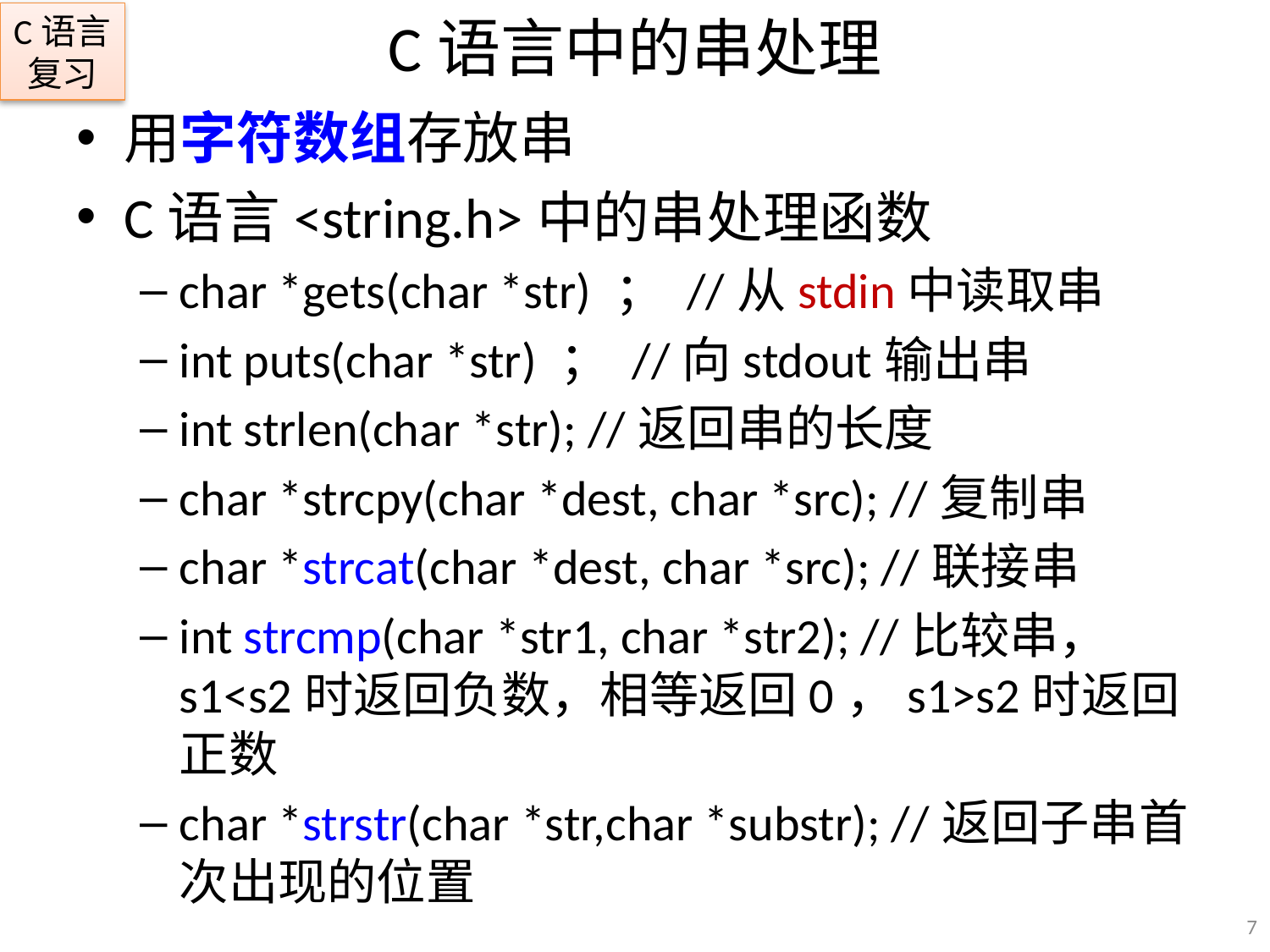

# C语言中的串处理
C语言复习
用字符数组存放串
C语言<string.h>中的串处理函数
char *gets(char *str) ； //从stdin中读取串
int puts(char *str) ； //向stdout输出串
int strlen(char *str); //返回串的长度
char *strcpy(char *dest, char *src); //复制串
char *strcat(char *dest, char *src); //联接串
int strcmp(char *str1, char *str2); //比较串，  s1<s2时返回负数，相等返回0，s1>s2时返回正数
char *strstr(char *str,char *substr); //返回子串首次出现的位置

7